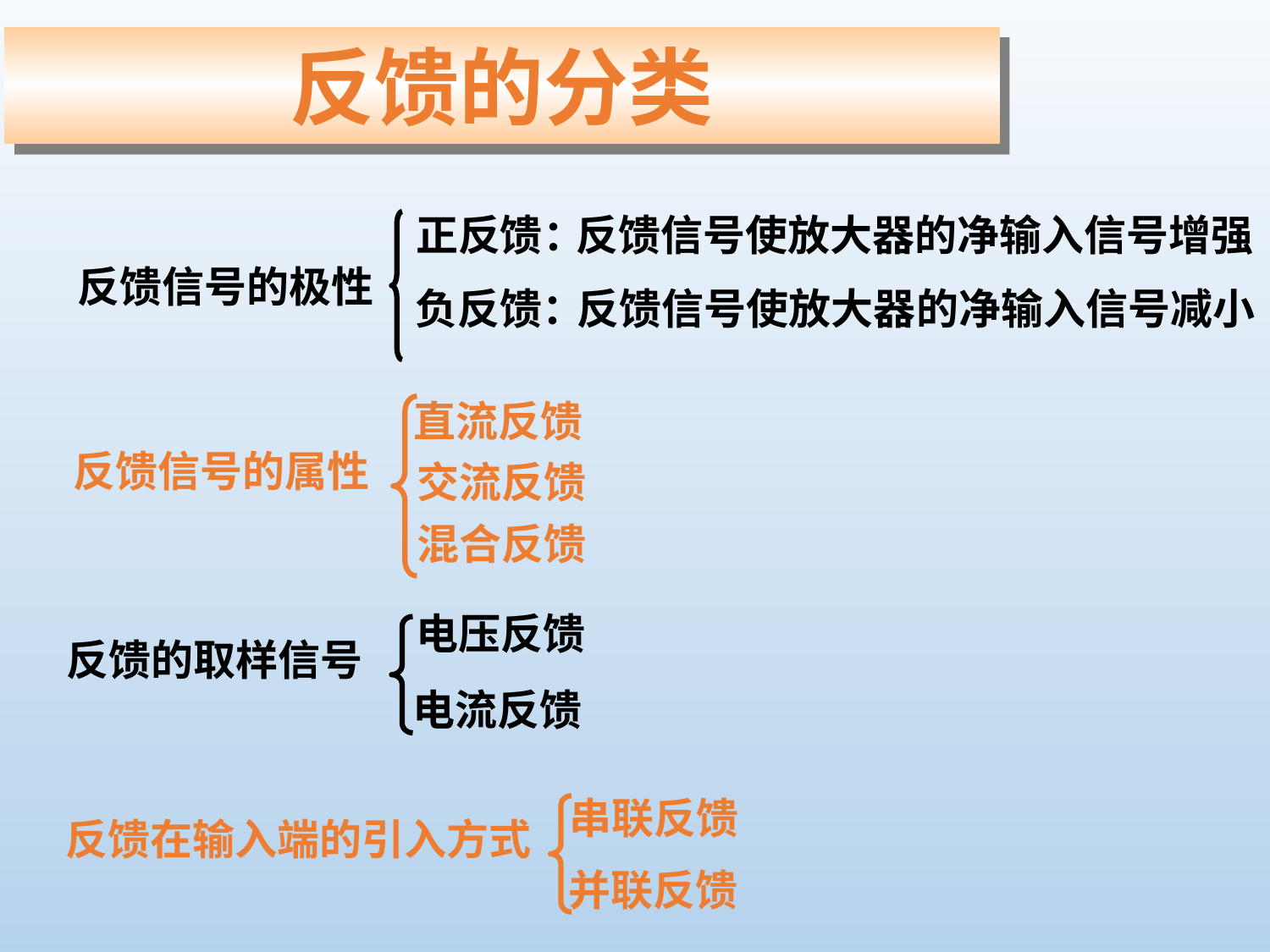

反馈的分类
正反馈：
反馈信号使放大器的净输入信号增强

反馈信号的极性
负反馈：
反馈信号使放大器的净输入信号减小
直流反馈

反馈信号的属性
交流反馈
混合反馈
电压反馈

反馈的取样信号
电流反馈
串联反馈

反馈在输入端的引入方式
并联反馈